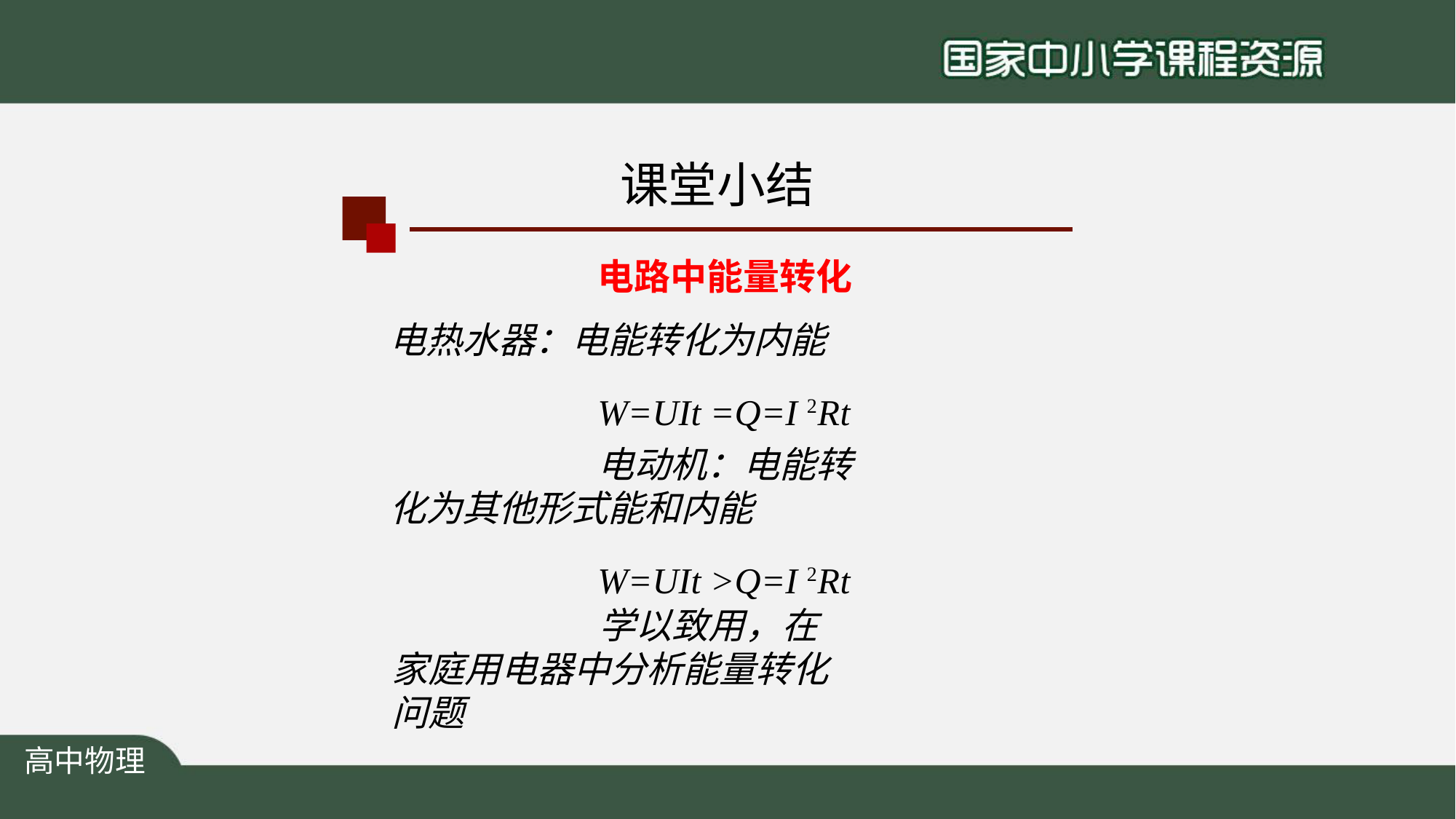

# 课堂小结

电路中能量转化 电热水器：电能转化为内能
W=UIt =Q=I 2Rt
电动机：电能转化为其他形式能和内能
W=UIt >Q=I 2Rt
学以致用，在家庭用电器中分析能量转化问题
高中物理